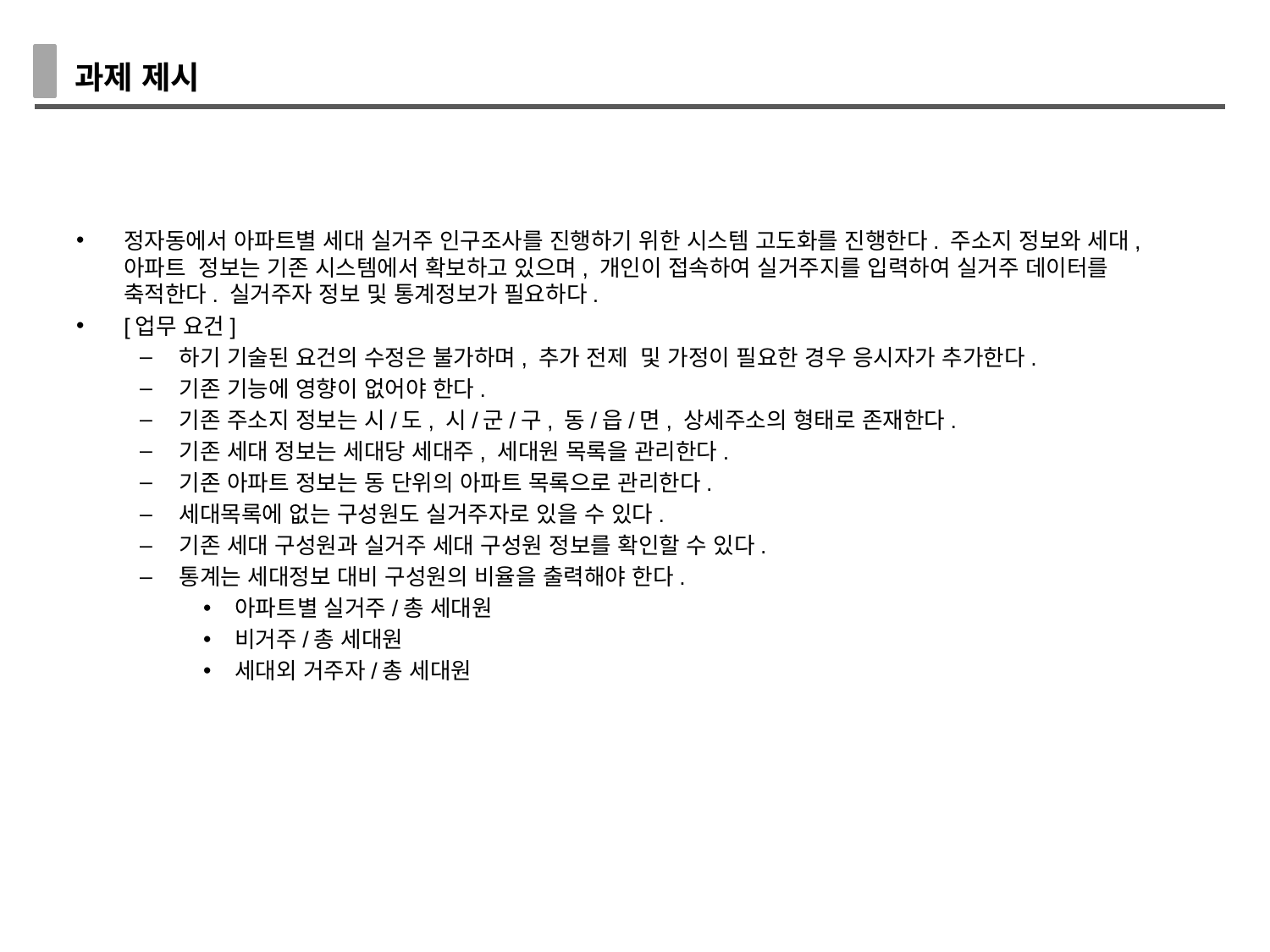

과제 제시
정자동에서 아파트별 세대 실거주 인구조사를 진행하기 위한 시스템 고도화를 진행한다. 주소지 정보와 세대, 아파트  정보는 기존 시스템에서 확보하고 있으며, 개인이 접속하여 실거주지를 입력하여 실거주 데이터를 축적한다. 실거주자 정보 및 통계정보가 필요하다.
[업무 요건]
하기 기술된 요건의 수정은 불가하며, 추가 전제  및 가정이 필요한 경우 응시자가 추가한다.
기존 기능에 영향이 없어야 한다.
기존 주소지 정보는 시/도, 시/군/구, 동/읍/면, 상세주소의 형태로 존재한다.
기존 세대 정보는 세대당 세대주, 세대원 목록을 관리한다.
기존 아파트 정보는 동 단위의 아파트 목록으로 관리한다.
세대목록에 없는 구성원도 실거주자로 있을 수 있다.
기존 세대 구성원과 실거주 세대 구성원 정보를 확인할 수 있다.
통계는 세대정보 대비 구성원의 비율을 출력해야 한다.
아파트별 실거주/총 세대원
비거주/총 세대원
세대외 거주자/총 세대원